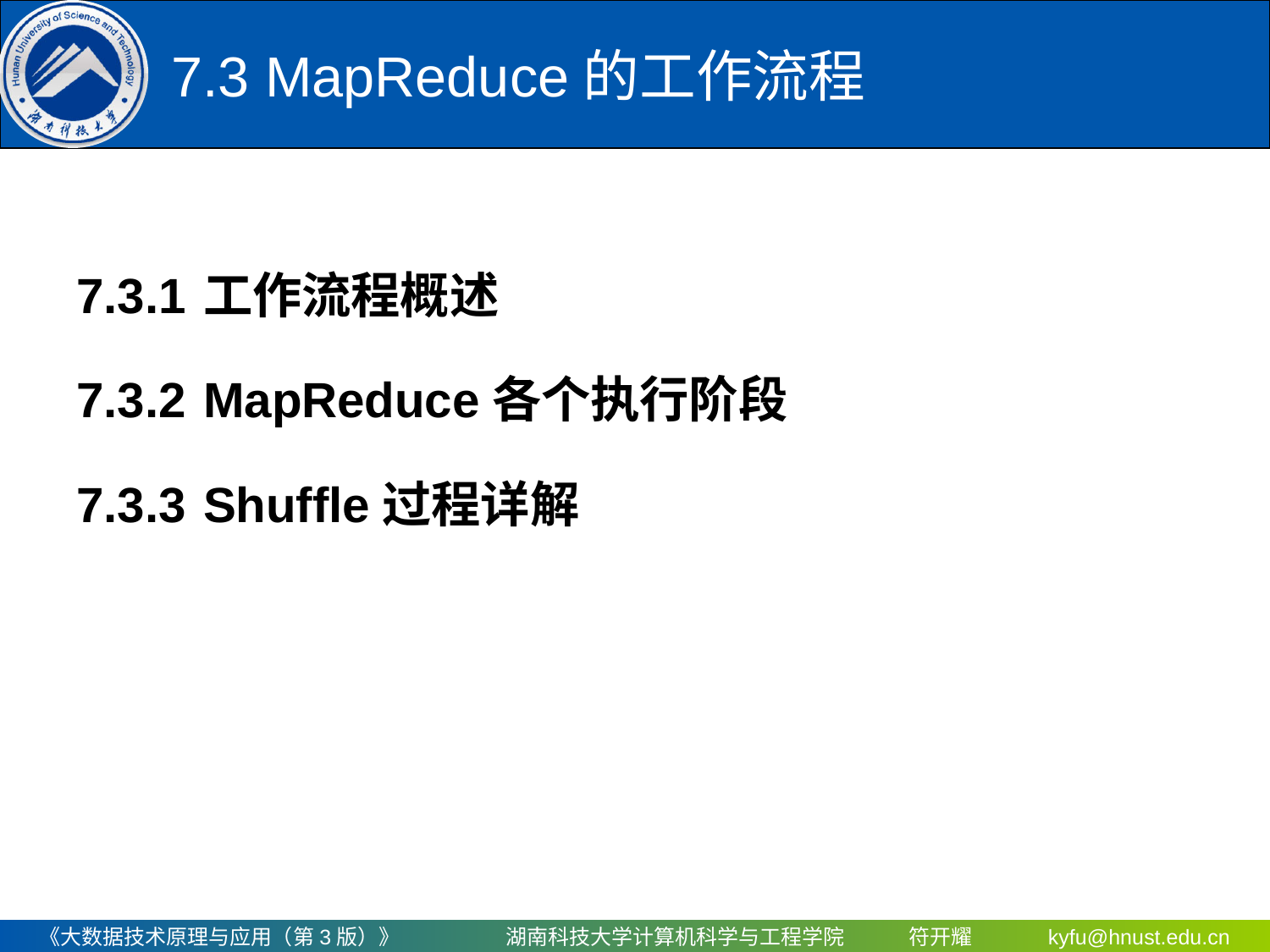

# 7.3 MapReduce的工作流程
7.3.1	工作流程概述
7.3.2	MapReduce各个执行阶段
7.3.3	Shuffle过程详解